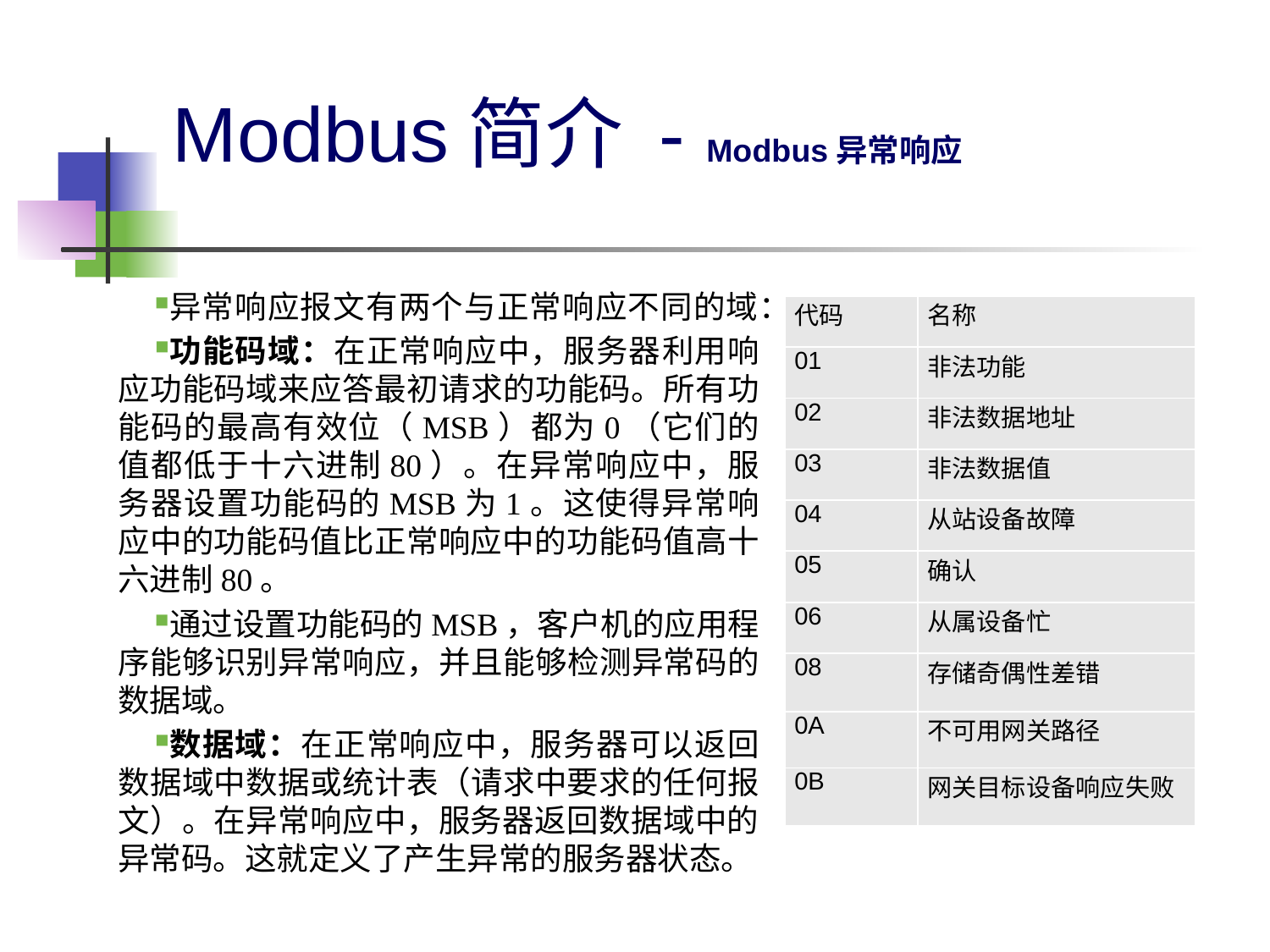

# Modbus简介 - Modbus异常响应
异常响应报文有两个与正常响应不同的域：
功能码域：在正常响应中，服务器利用响应功能码域来应答最初请求的功能码。所有功能码的最高有效位（MSB）都为0（它们的值都低于十六进制80）。在异常响应中，服务器设置功能码的MSB为1。这使得异常响应中的功能码值比正常响应中的功能码值高十六进制80。
通过设置功能码的MSB，客户机的应用程序能够识别异常响应，并且能够检测异常码的数据域。
数据域：在正常响应中，服务器可以返回数据域中数据或统计表（请求中要求的任何报文）。在异常响应中，服务器返回数据域中的异常码。这就定义了产生异常的服务器状态。

| 代码 | 名称 |
| --- | --- |
| 01 | 非法功能 |
| 02 | 非法数据地址 |
| 03 | 非法数据值 |
| 04 | 从站设备故障 |
| 05 | 确认 |
| 06 | 从属设备忙 |
| 08 | 存储奇偶性差错 |
| 0A | 不可用网关路径 |
| 0B | 网关目标设备响应失败 |